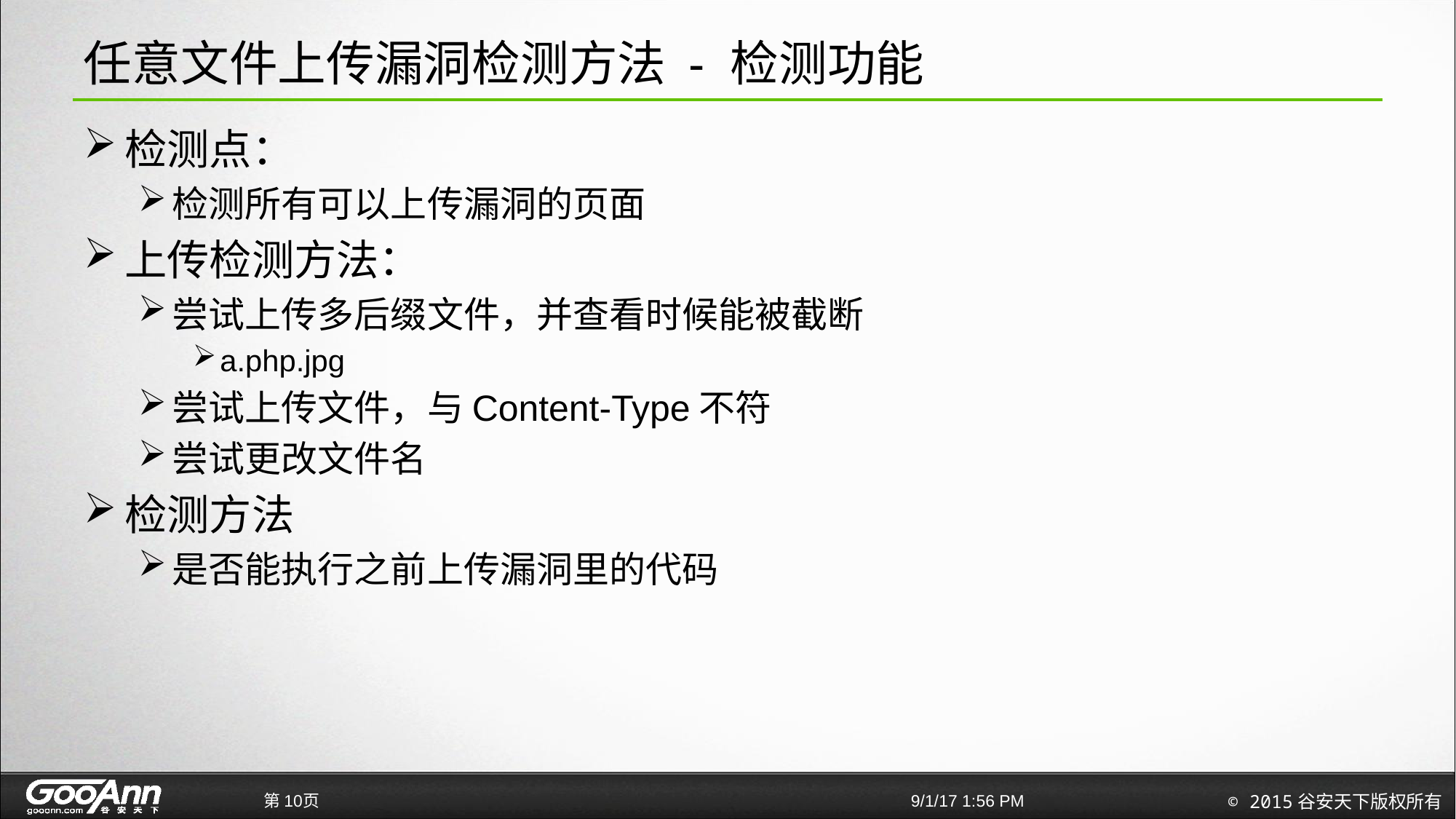

# 任意文件上传漏洞检测方法 - 检测功能
检测点：
检测所有可以上传漏洞的页面
上传检测方法：
尝试上传多后缀文件，并查看时候能被截断
a.php.jpg
尝试上传文件，与Content-Type不符
尝试更改文件名
检测方法
是否能执行之前上传漏洞里的代码